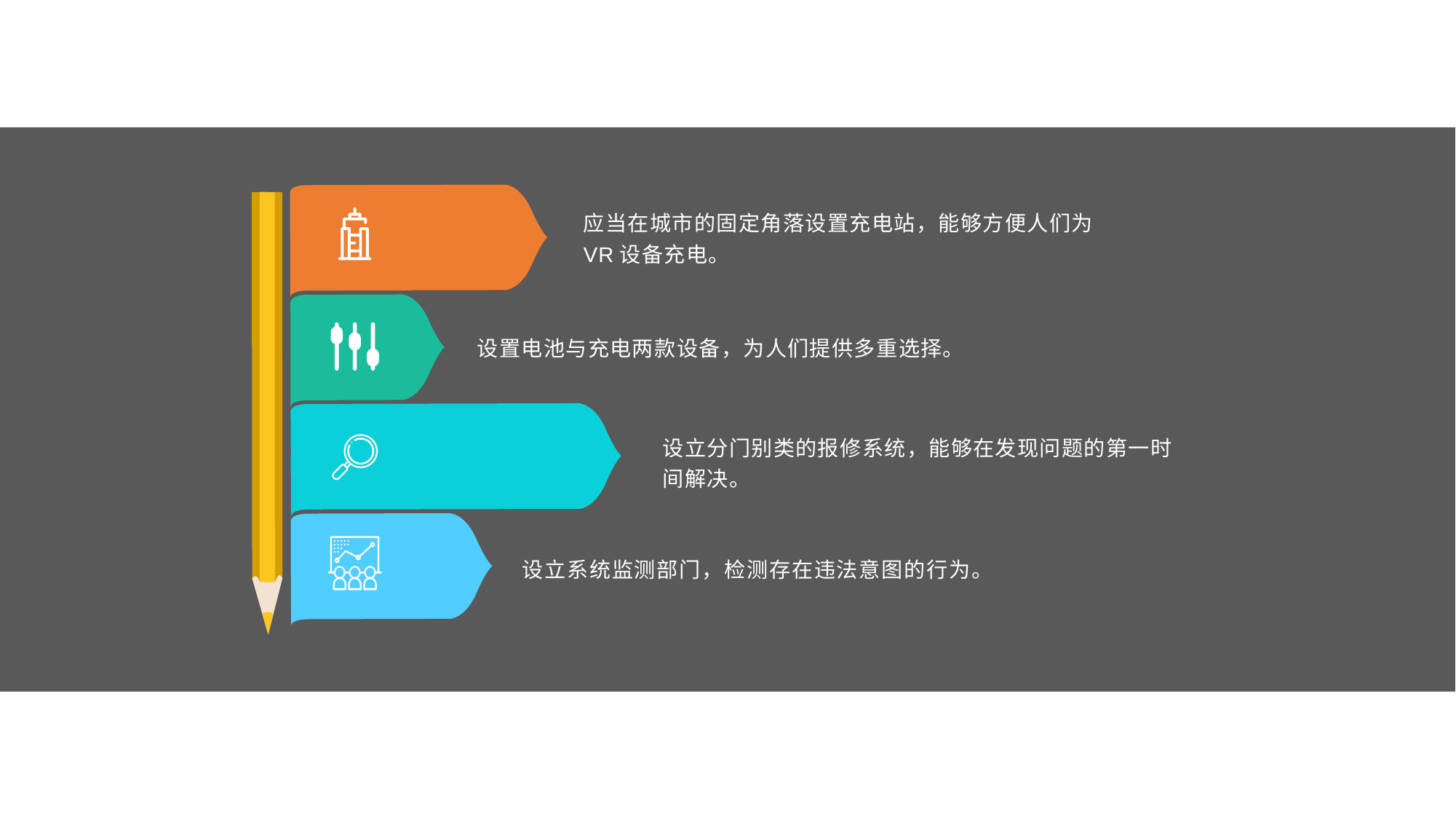

应当在城市的固定角落设置充电站，能够方便人们为VR设备充电。

设置电池与充电两款设备，为人们提供多重选择。

设立分门别类的报修系统，能够在发现问题的第一时间解决。

设立系统监测部门，检测存在违法意图的行为。